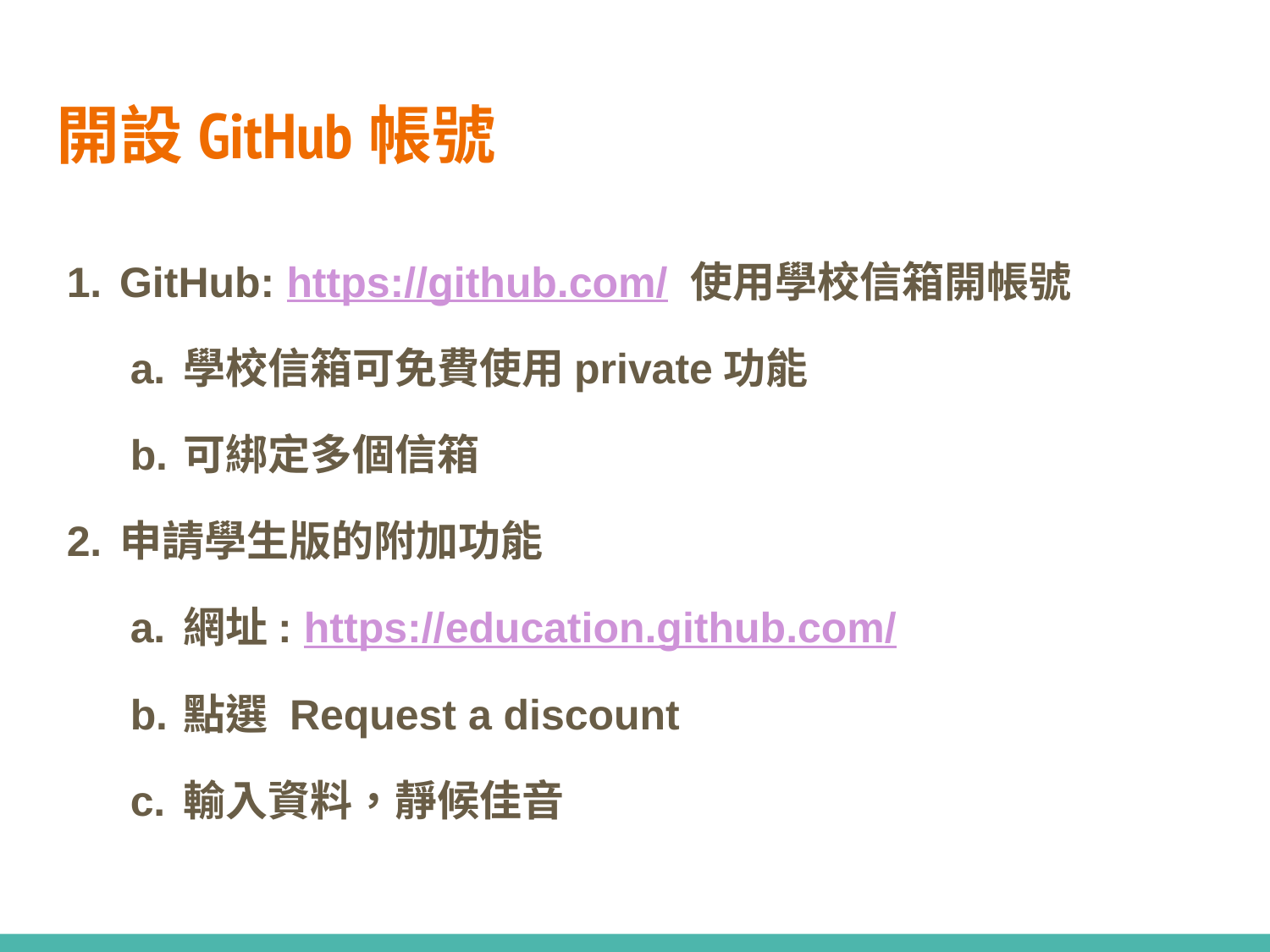

# 開設GitHub帳號
GitHub: https://github.com/ 使用學校信箱開帳號
學校信箱可免費使用private功能
可綁定多個信箱
申請學生版的附加功能
網址: https://education.github.com/
點選 Request a discount
輸入資料，靜候佳音